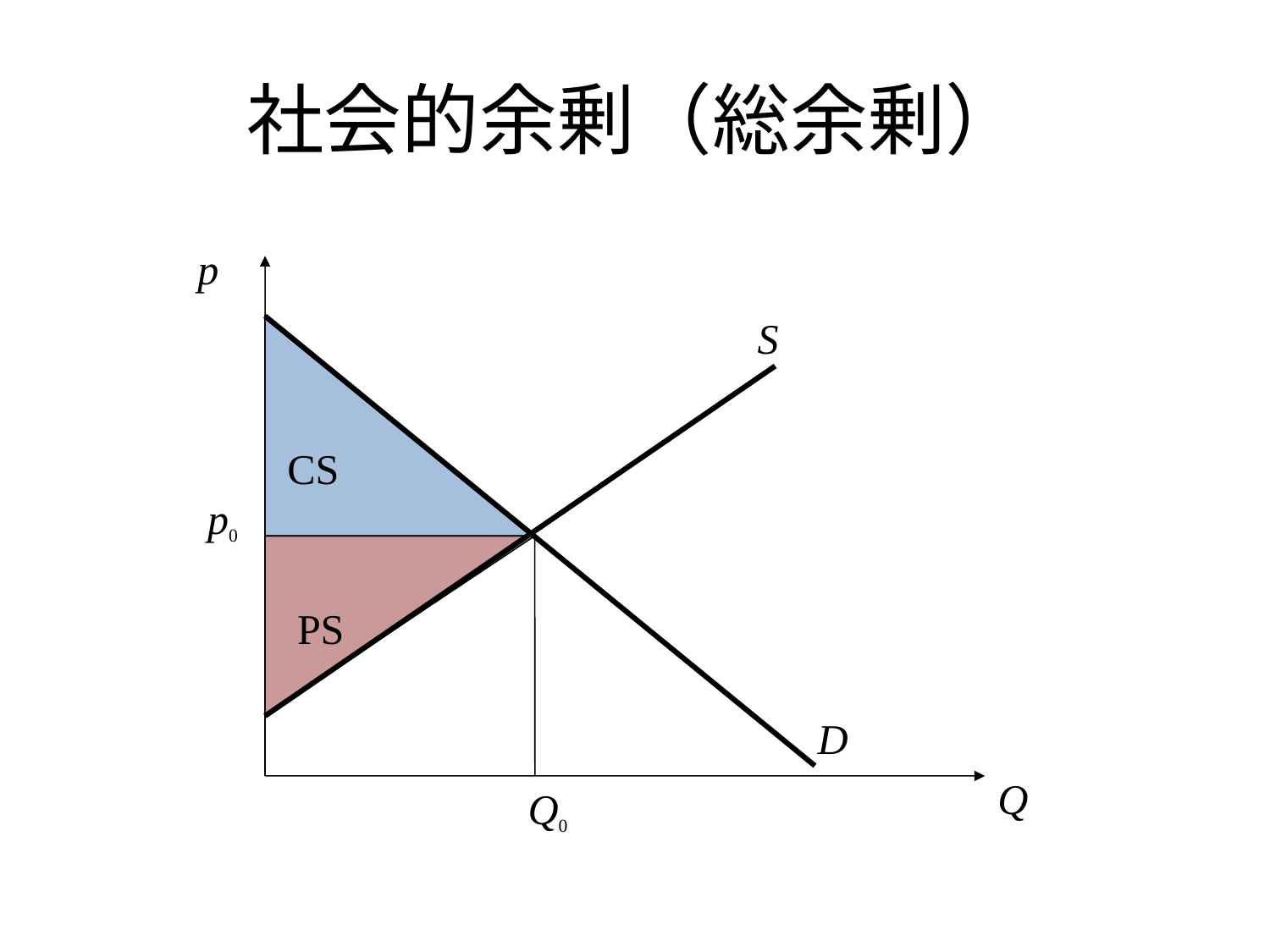

# 社会的余剰（総余剰）
p

S

CS
p0

PS
D
Q

Q0